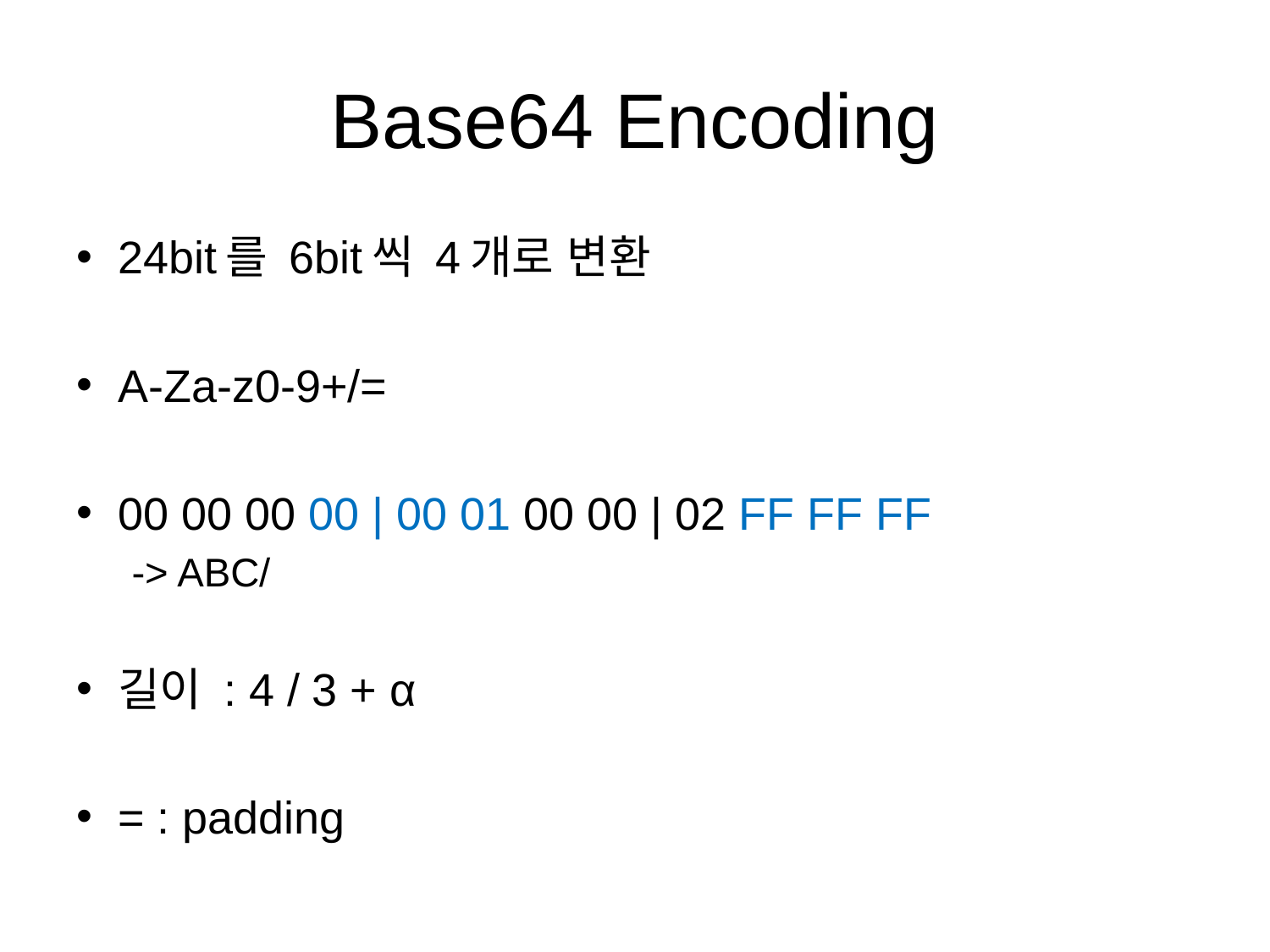

# Base64 Encoding
24bit를 6bit씩 4개로 변환

A-Za-z0-9+/=

00 00 00 00 | 00 01 00 00 | 02 FF FF FF
-> ABC/

길이 : 4 / 3 + α

= : padding